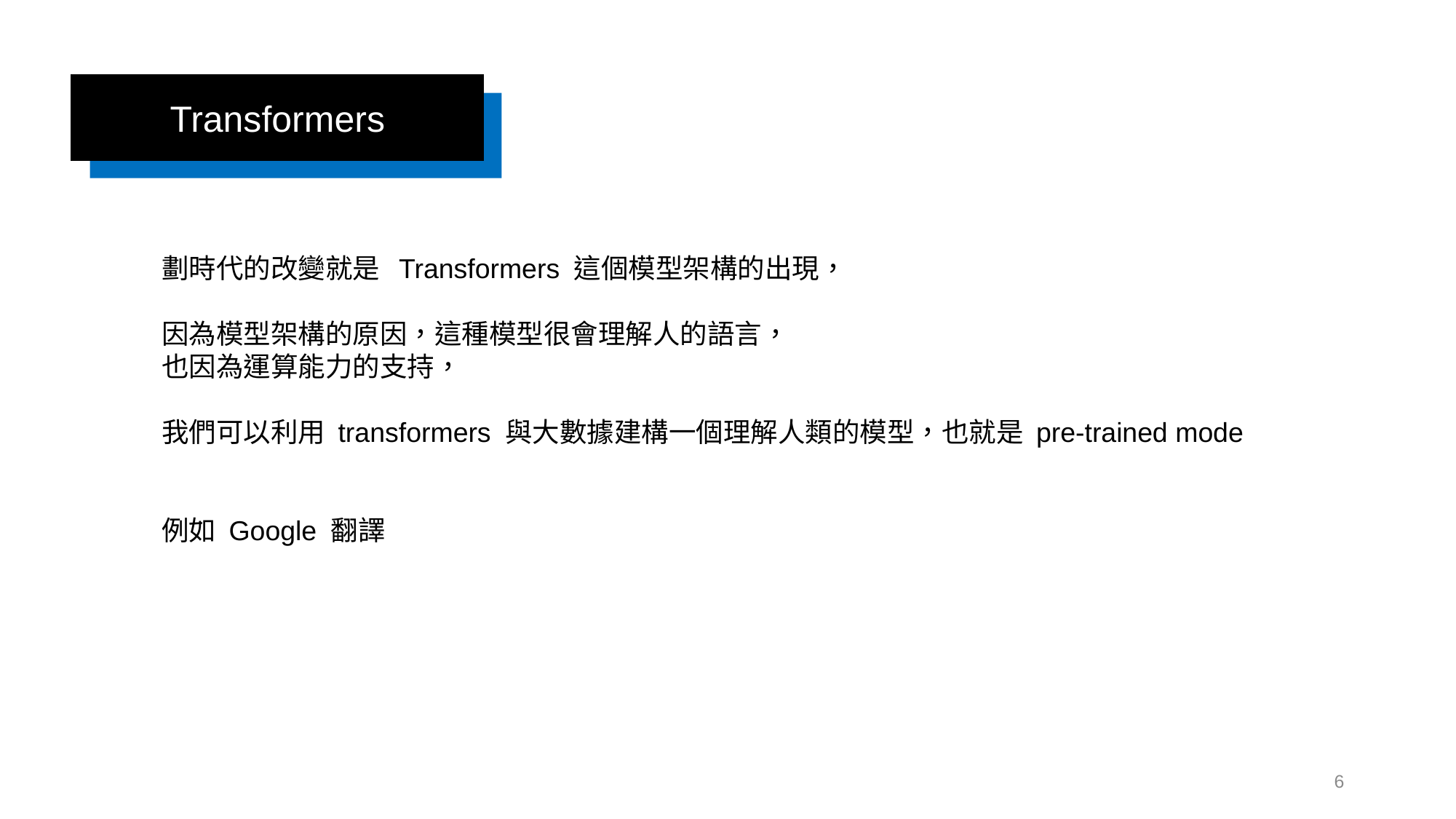

Transformers

劃時代的改變就是  Transformers 這個模型架構的出現，

因為模型架構的原因，這種模型很會理解人的語言，
也因為運算能力的支持，

我們可以利用 transformers 與大數據建構一個理解人類的模型，也就是 pre-trained mode

例如 Google 翻譯
6